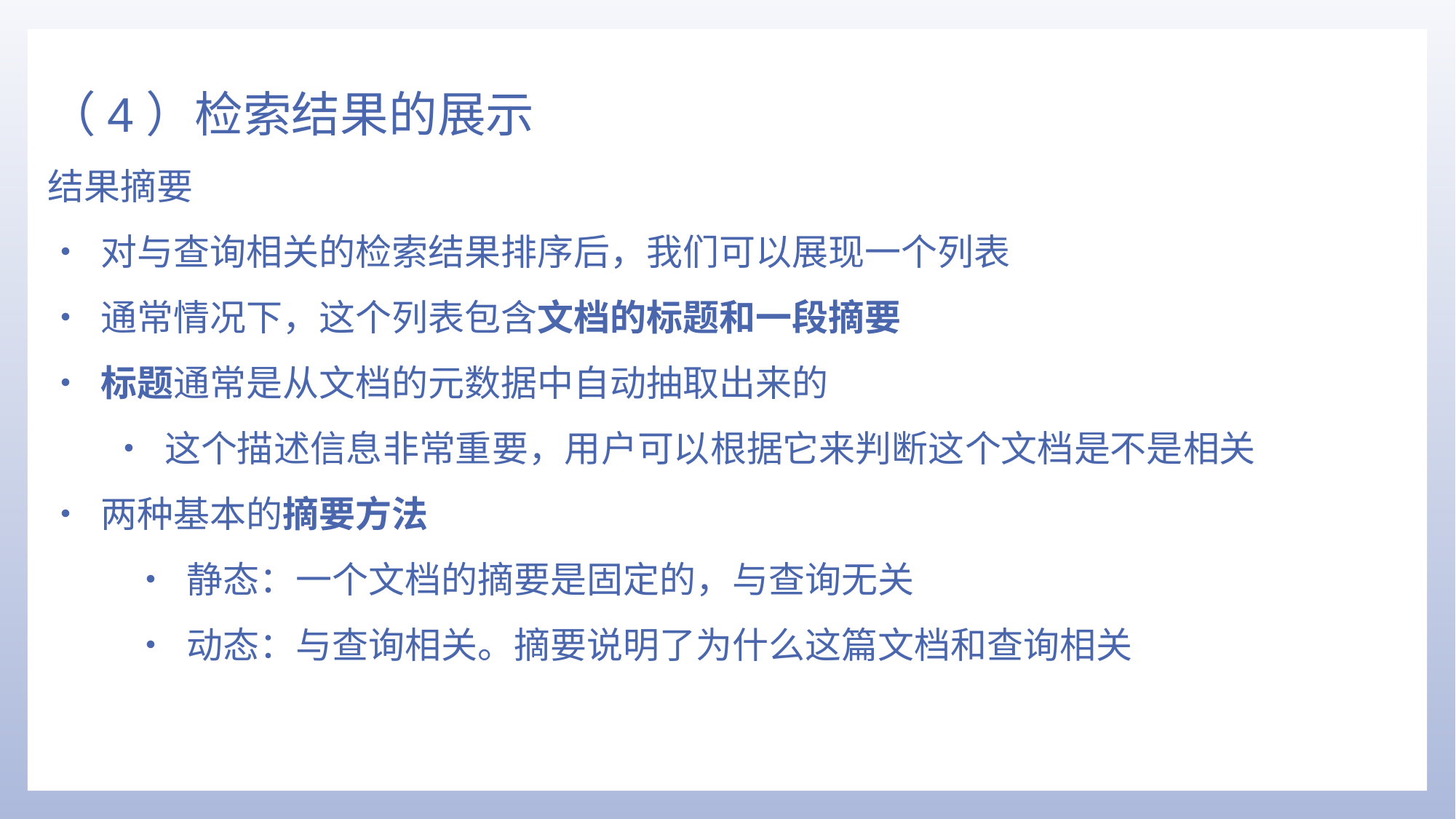

（4）检索结果的展示
结果摘要
• 对与查询相关的检索结果排序后，我们可以展现一个列表
• 通常情况下，这个列表包含文档的标题和一段摘要
• 标题通常是从文档的元数据中自动抽取出来的
• 这个描述信息非常重要，用户可以根据它来判断这个文档是不是相关
• 两种基本的摘要方法
• 静态：一个文档的摘要是固定的，与查询无关
• 动态：与查询相关。摘要说明了为什么这篇文档和查询相关